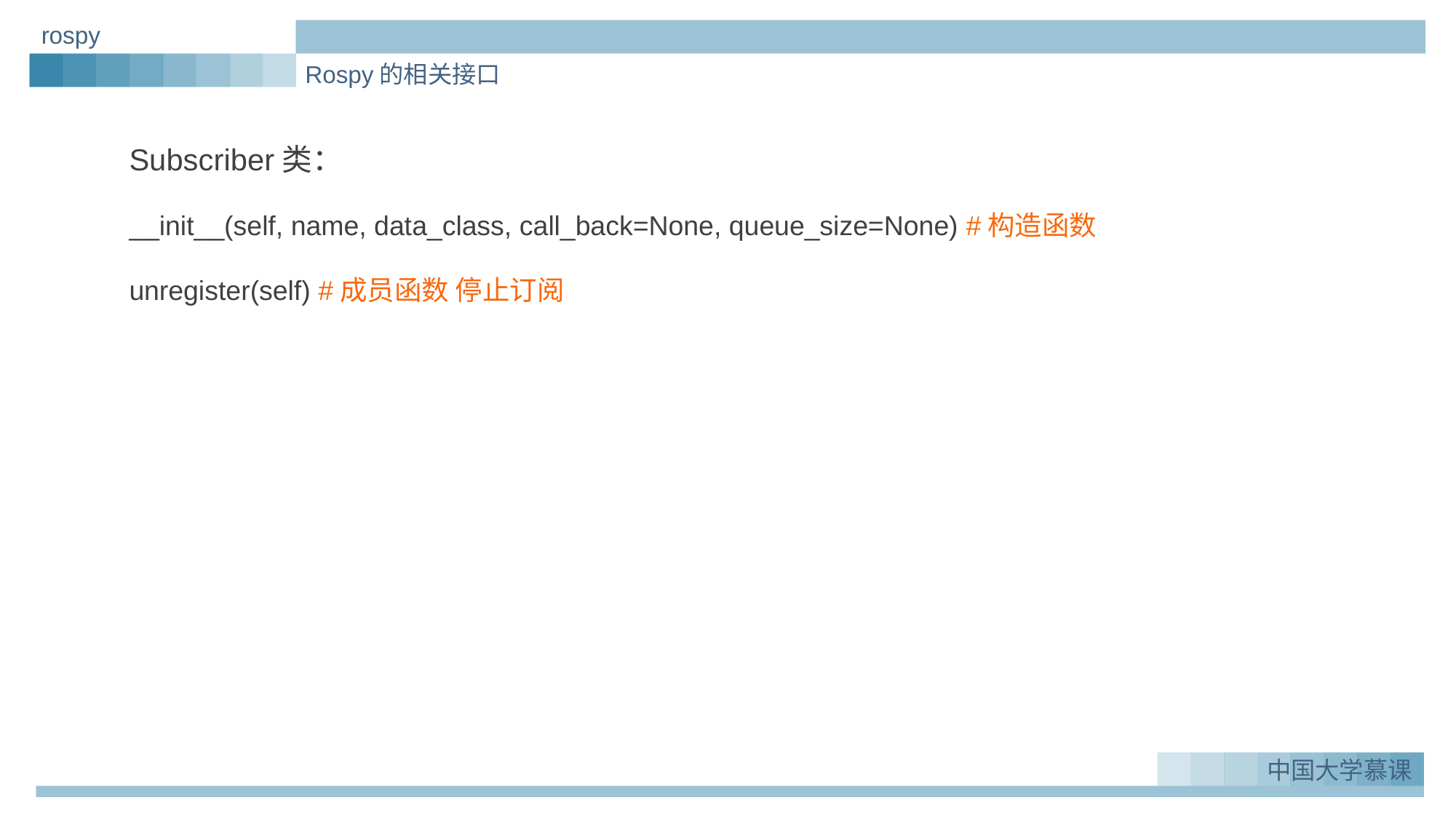

rospy
Rospy的相关接口
Subscriber类：
__init__(self, name, data_class, call_back=None, queue_size=None) #构造函数
unregister(self) #成员函数 停止订阅

中国大学慕课